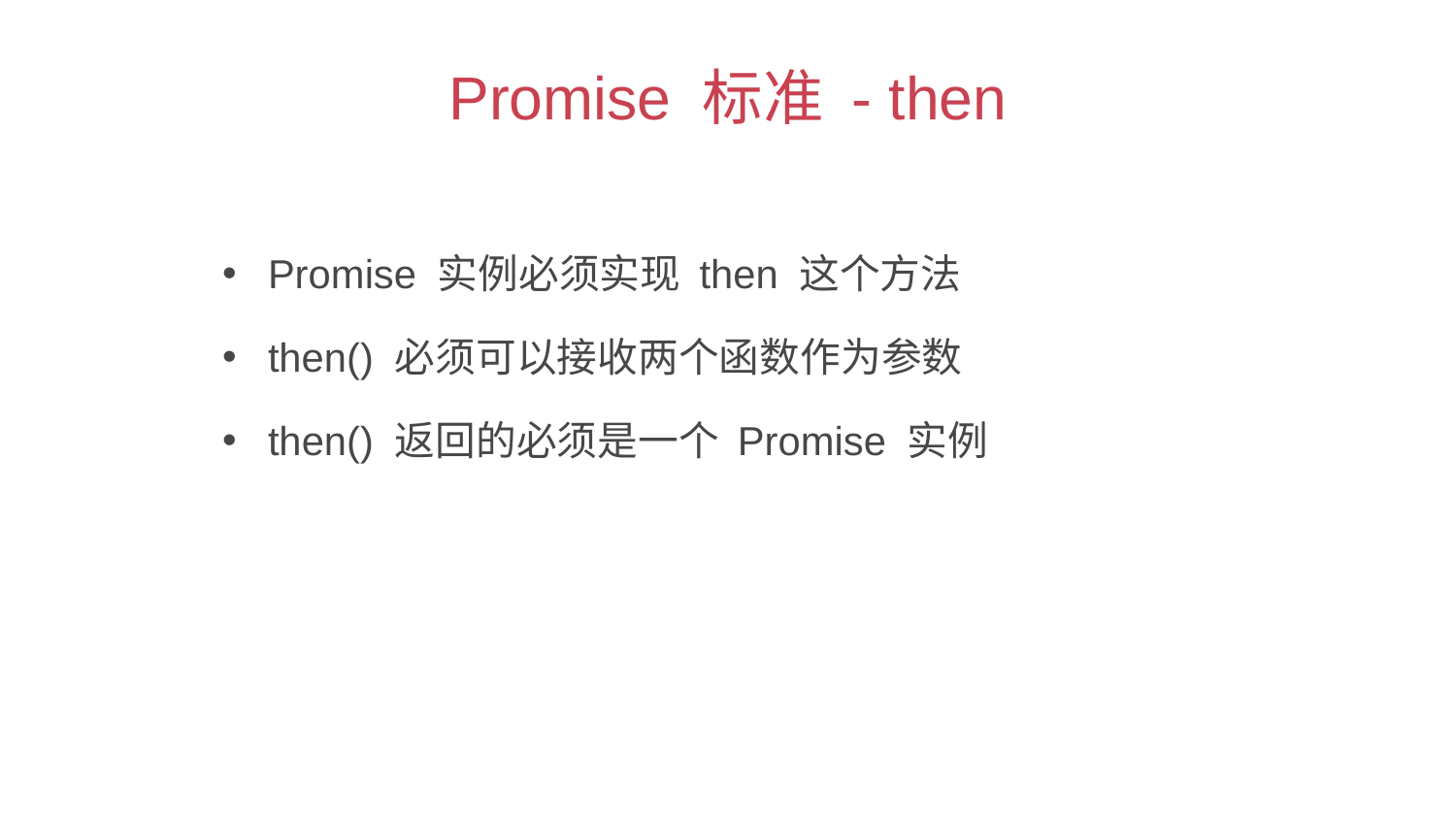

Promise 标准 - then
 Promise 实例必须实现 then 这个方法
 then() 必须可以接收两个函数作为参数
 then() 返回的必须是一个 Promise 实例